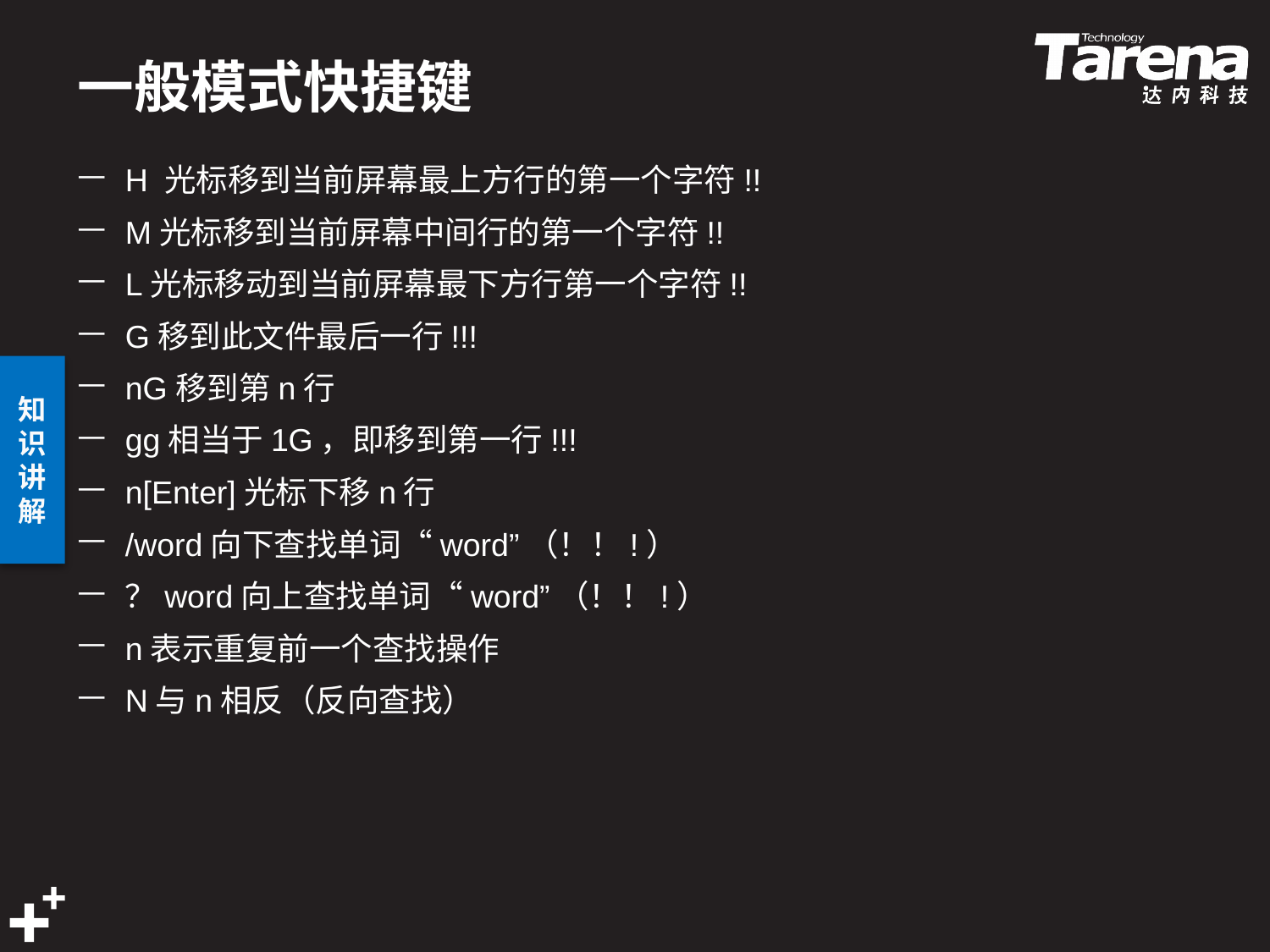

# 一般模式快捷键
H 光标移到当前屏幕最上方行的第一个字符!!
M光标移到当前屏幕中间行的第一个字符!!
L光标移动到当前屏幕最下方行第一个字符!!
G移到此文件最后一行!!!
nG移到第n行
gg相当于1G，即移到第一行!!!
n[Enter]光标下移n行
/word向下查找单词“word”（！！!）
？word向上查找单词“word”（！！!）
n表示重复前一个查找操作
N与n相反（反向查找）